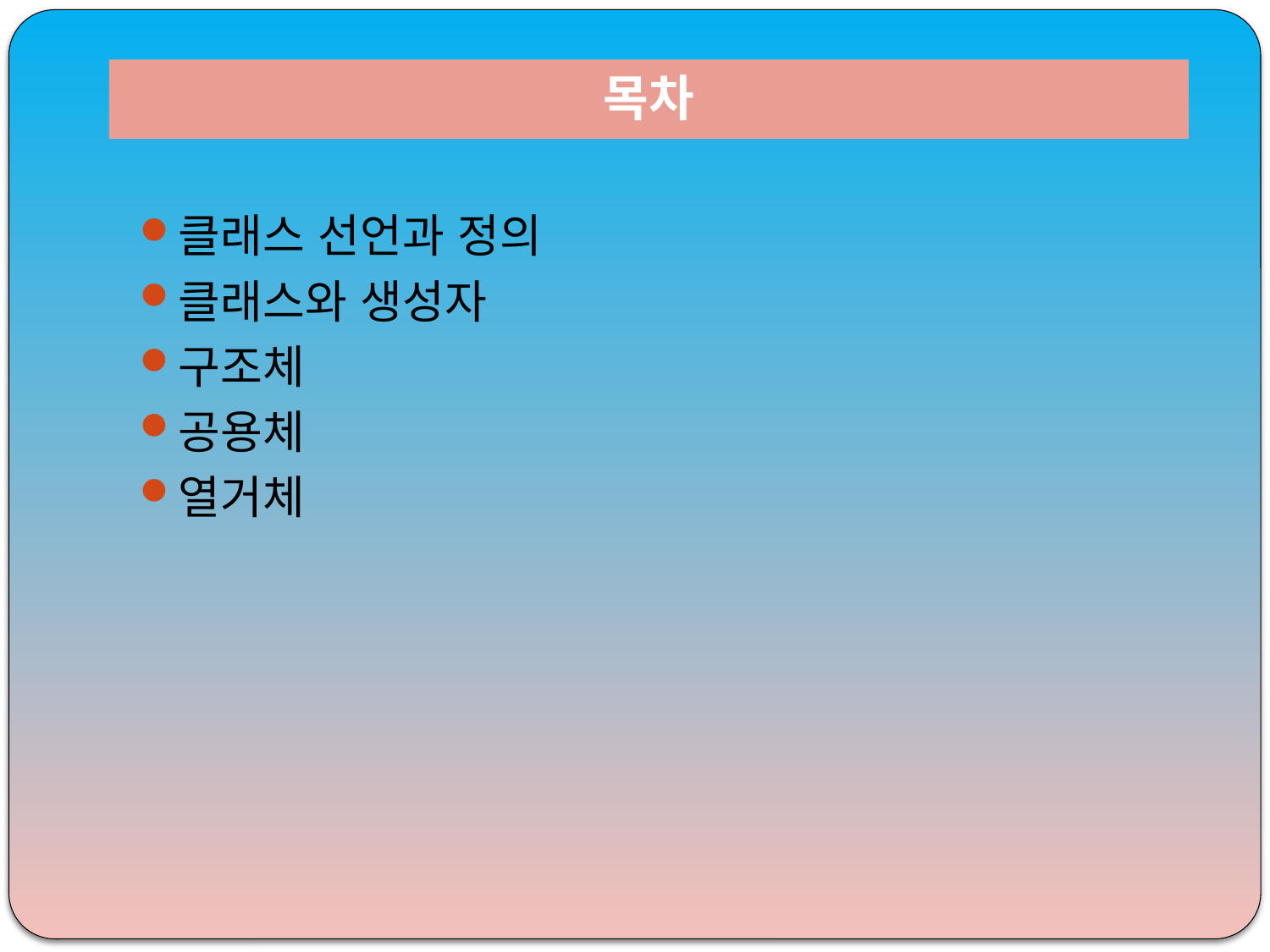

# 목차
클래스 선언과 정의
클래스와 생성자
구조체
공용체
열거체